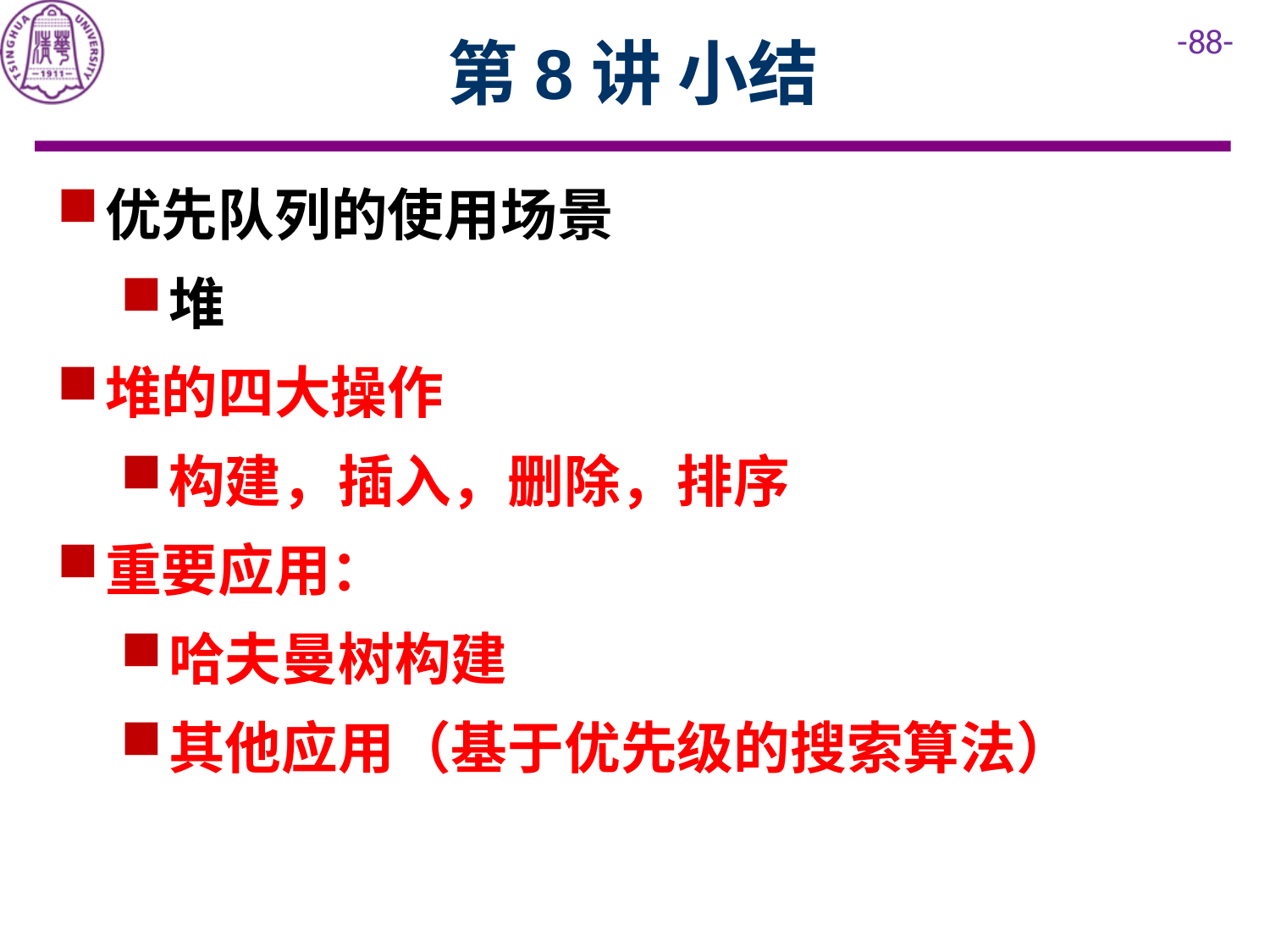

# 第8讲 小结
优先队列的使用场景
堆
堆的四大操作
构建，插入，删除，排序
重要应用：
哈夫曼树构建
其他应用（基于优先级的搜索算法）